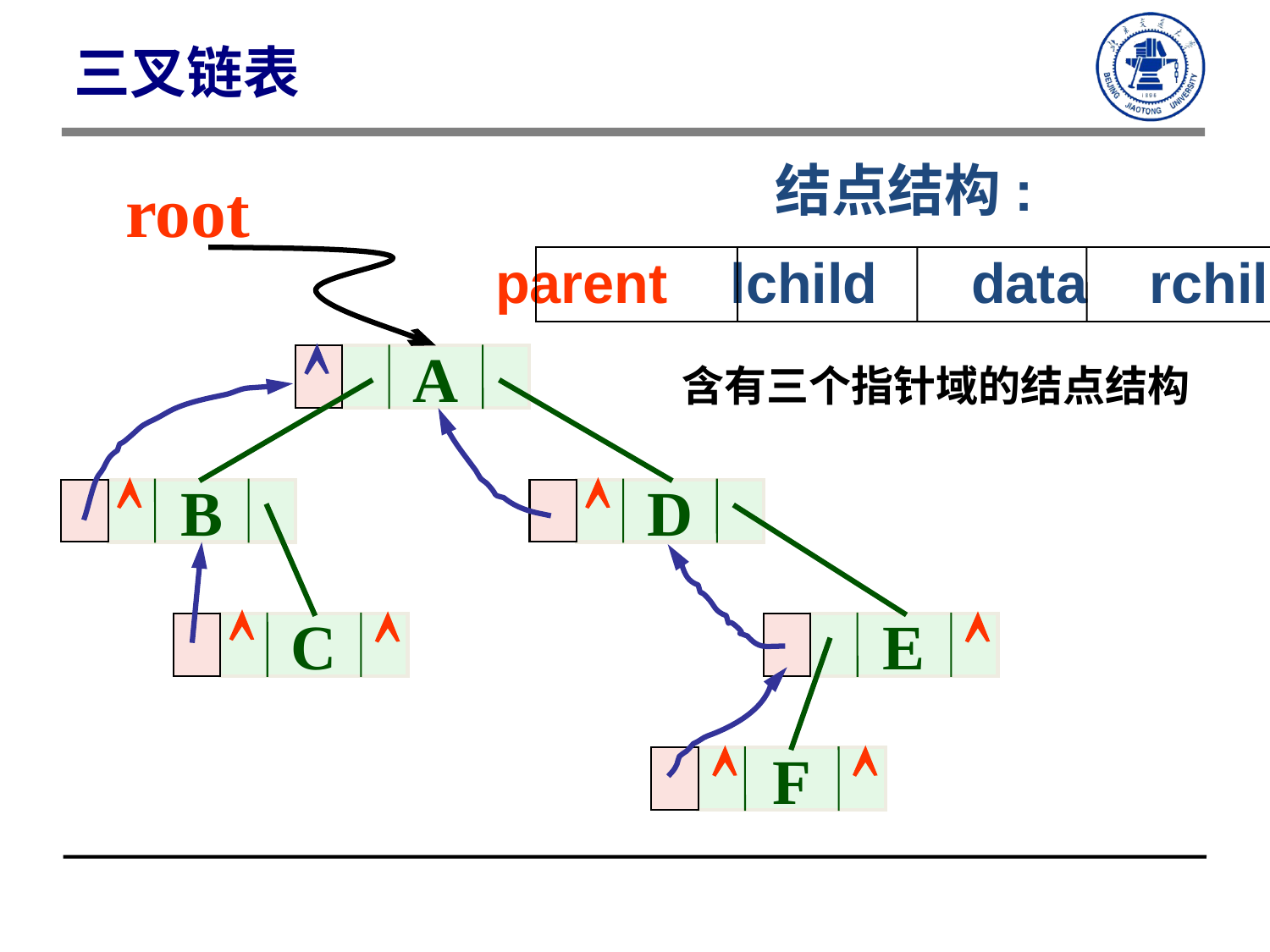

三叉链表
结点结构:
root

∧

A

∧
∧

B

D

∧
∧
∧

C

E

∧
∧

F

parent    lchild      data    rchild

含有三个指针域的结点结构